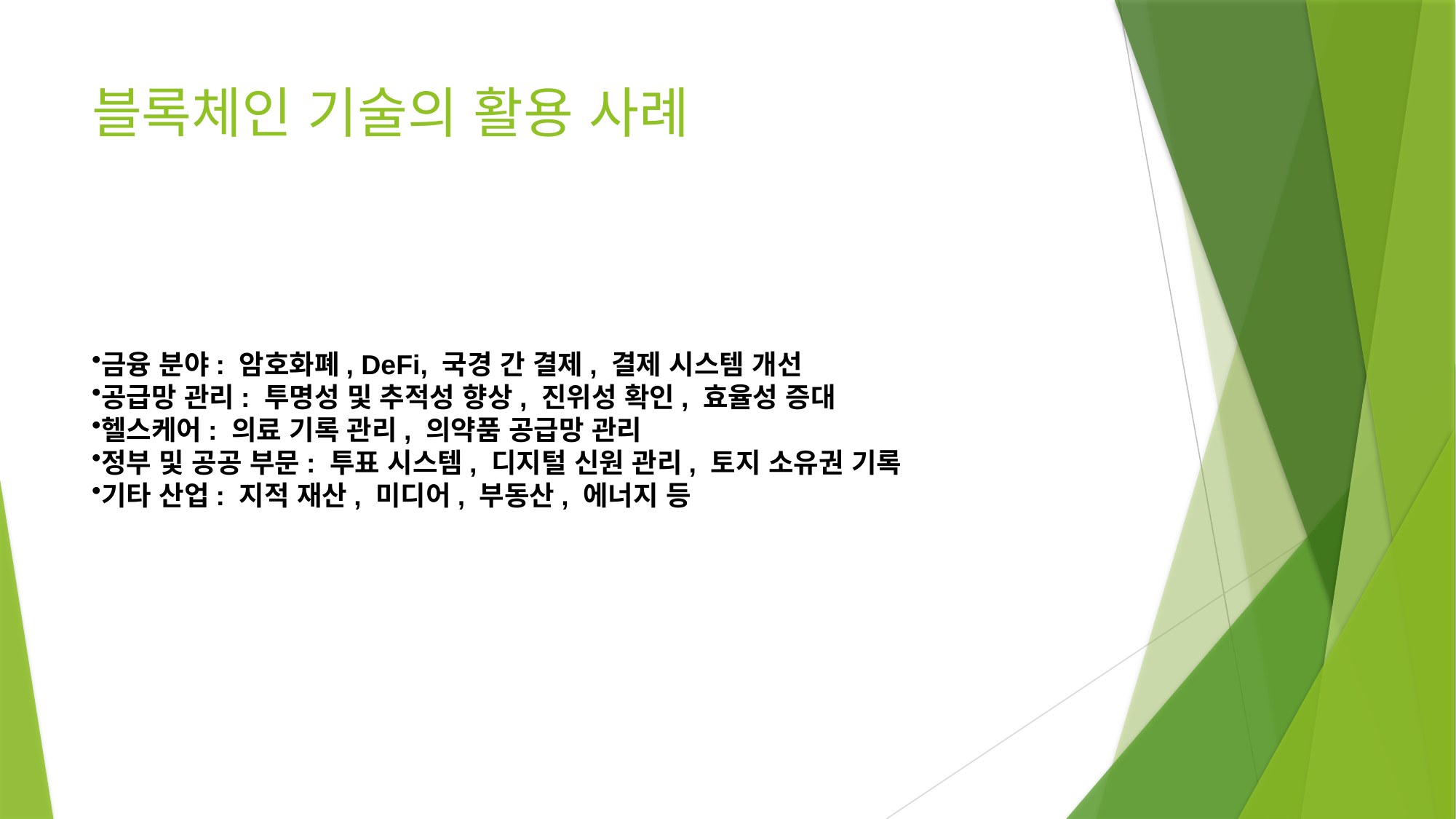

# 블록체인 기술의 활용 사례

금융 분야: 암호화폐, DeFi, 국경 간 결제, 결제 시스템 개선
공급망 관리: 투명성 및 추적성 향상, 진위성 확인, 효율성 증대
헬스케어: 의료 기록 관리, 의약품 공급망 관리
정부 및 공공 부문: 투표 시스템, 디지털 신원 관리, 토지 소유권 기록
기타 산업: 지적 재산, 미디어, 부동산, 에너지 등